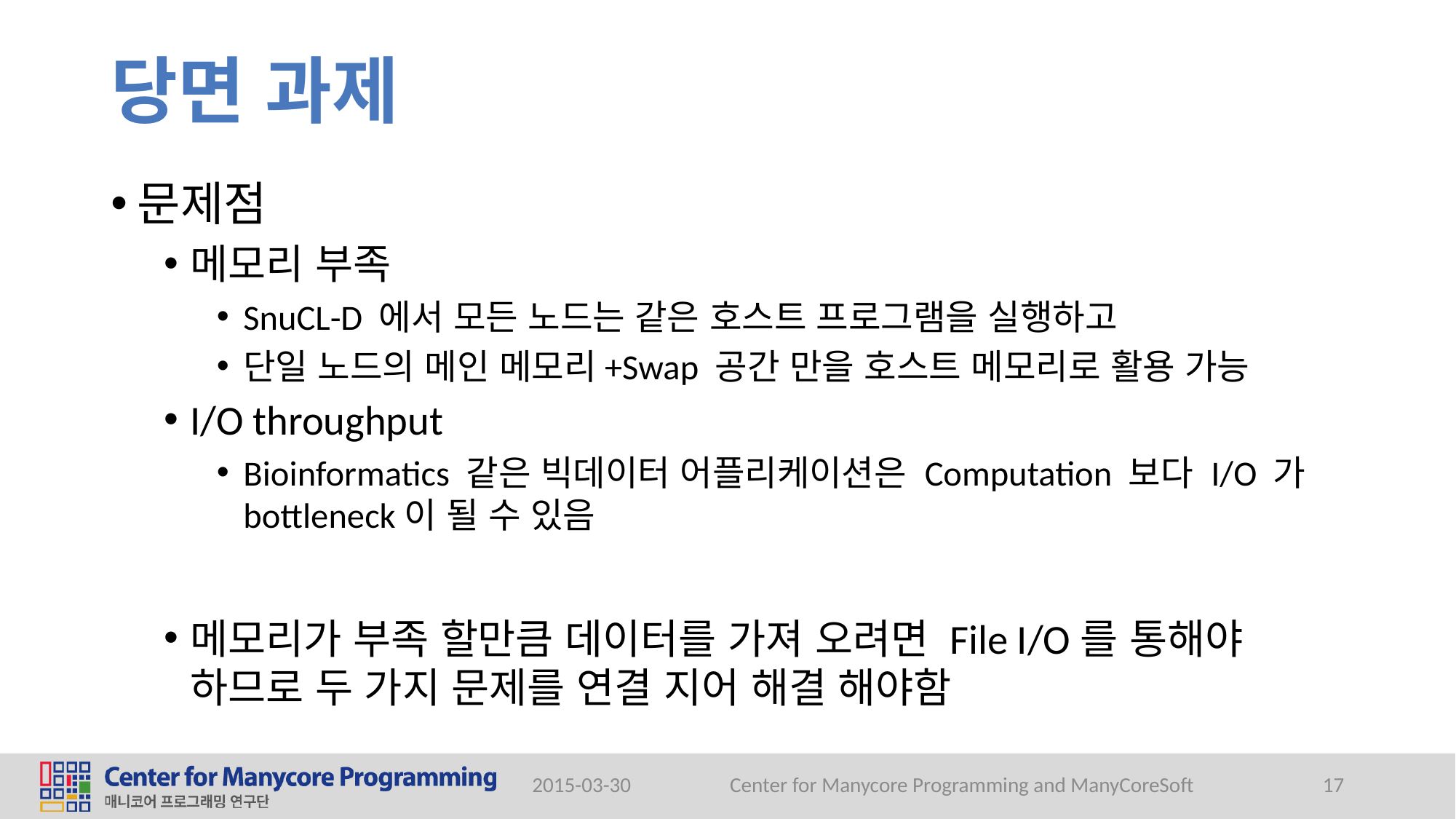

# 당면 과제
문제점
메모리 부족
SnuCL-D 에서 모든 노드는 같은 호스트 프로그램을 실행하고
단일 노드의 메인 메모리+Swap 공간 만을 호스트 메모리로 활용 가능
I/O throughput
Bioinformatics 같은 빅데이터 어플리케이션은 Computation 보다 I/O 가 bottleneck이 될 수 있음

메모리가 부족 할만큼 데이터를 가져 오려면 File I/O를 통해야 하므로 두 가지 문제를 연결 지어 해결 해야함
2015-03-30
Center for Manycore Programming and ManyCoreSoft
17